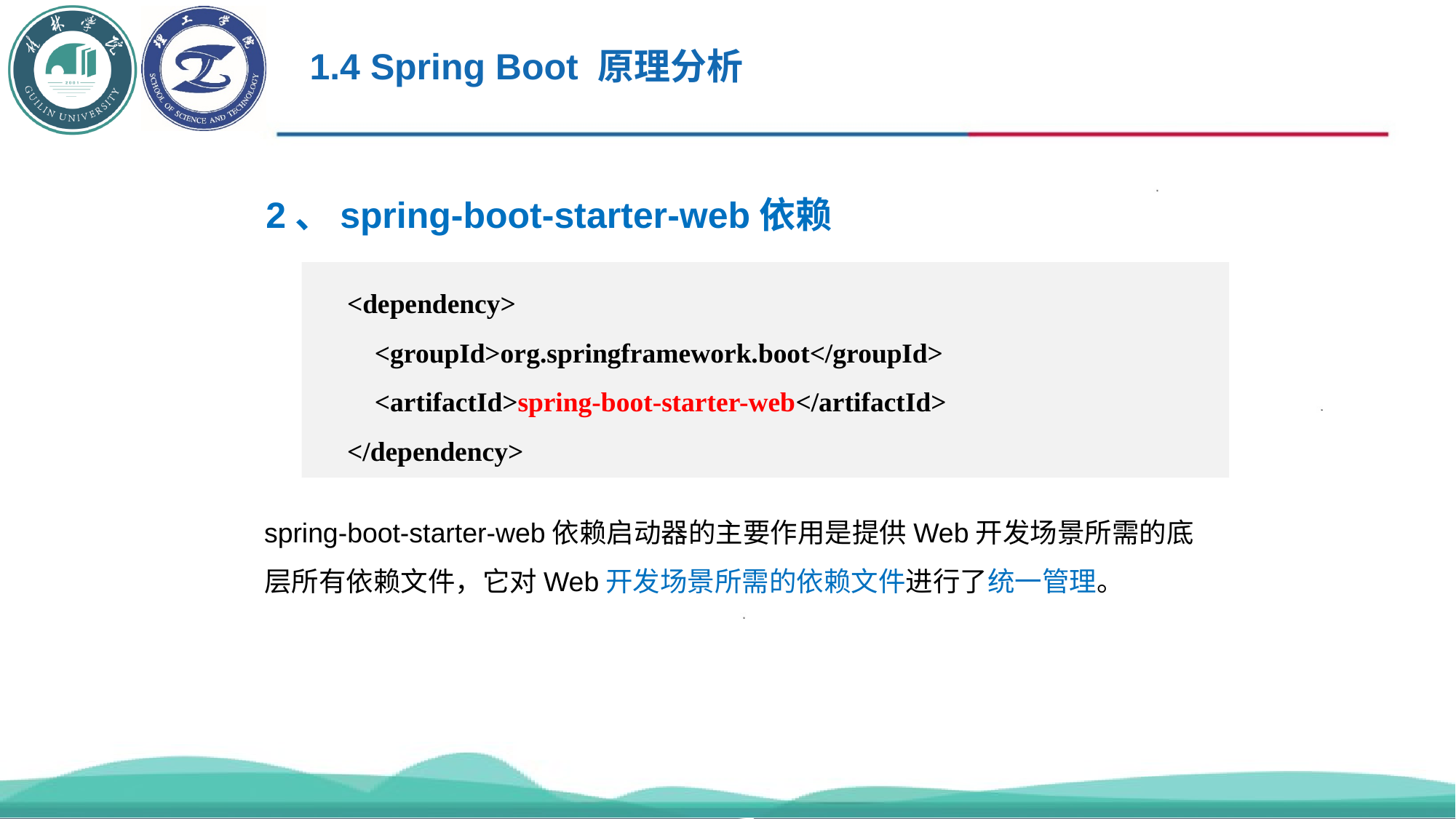

1.4 Spring Boot 原理分析
2、spring-boot-starter-web依赖

<dependency>
    <groupId>org.springframework.boot</groupId>
    <artifactId>spring-boot-starter-web</artifactId>
</dependency>

spring-boot-starter-web依赖启动器的主要作用是提供Web开发场景所需的底层所有依赖文件，它对Web开发场景所需的依赖文件进行了统一管理。